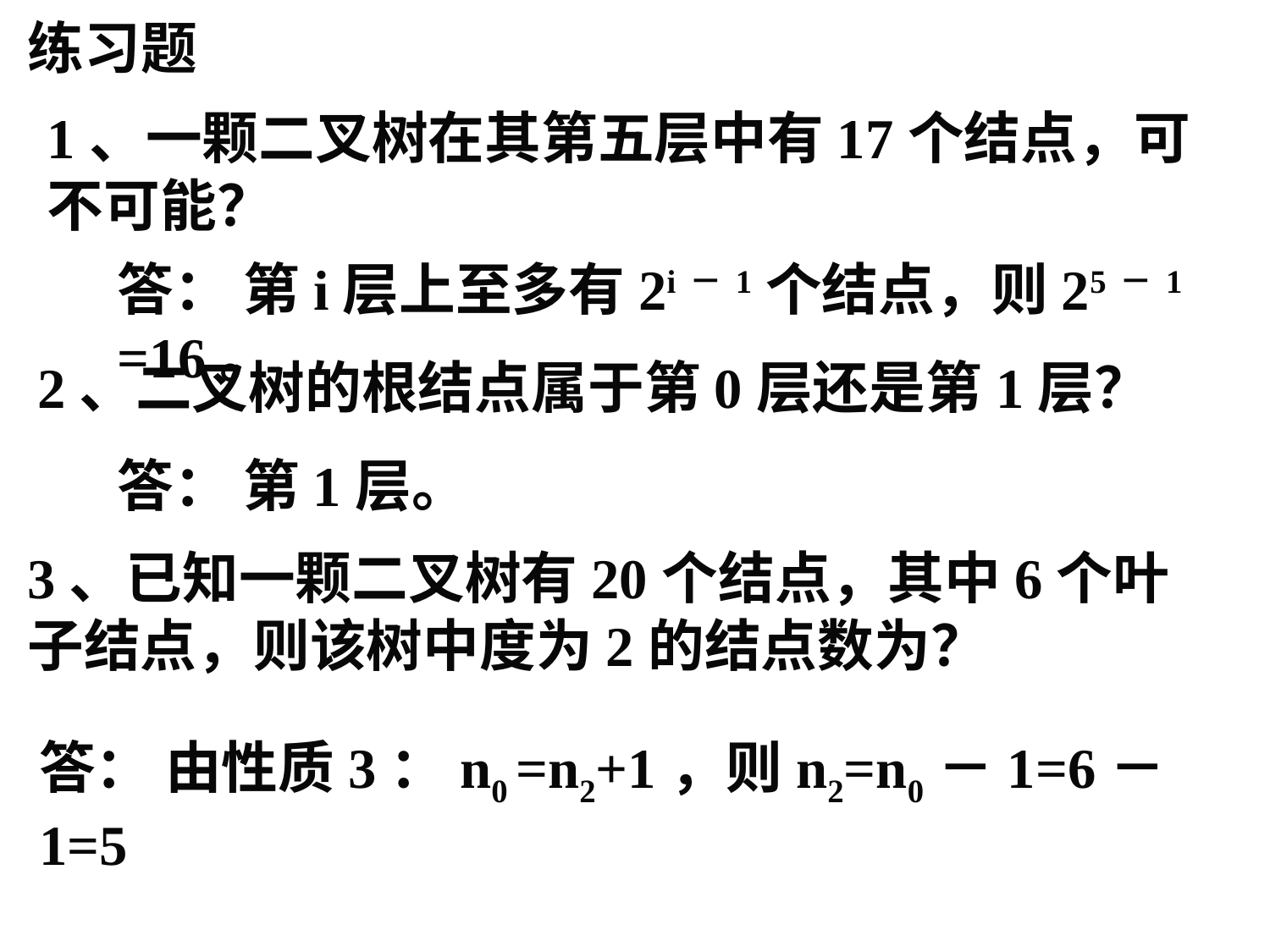

练习题
1、一颗二叉树在其第五层中有17个结点，可不可能？
答： 第i层上至多有2i－1个结点，则25－1 =16。
2、二叉树的根结点属于第0层还是第1层？
答： 第1层。
3、已知一颗二叉树有20个结点，其中6个叶子结点，则该树中度为2的结点数为？
答： 由性质3：n0 =n2+1，则n2=n0－1=6－1=5